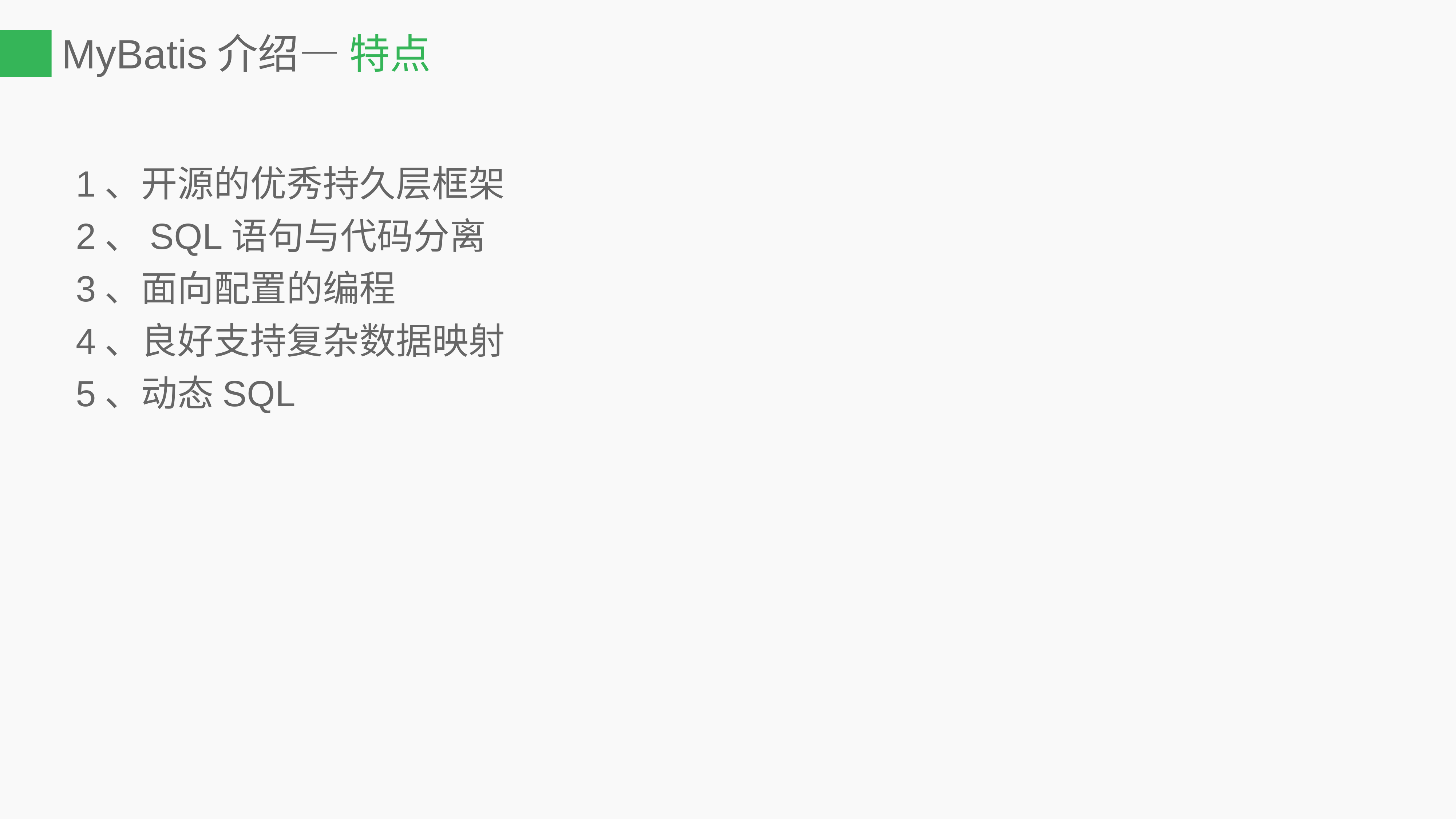

# MyBatis介绍— 特点
1、开源的优秀持久层框架
2、SQL语句与代码分离
3、面向配置的编程
4、良好支持复杂数据映射
5、动态SQL